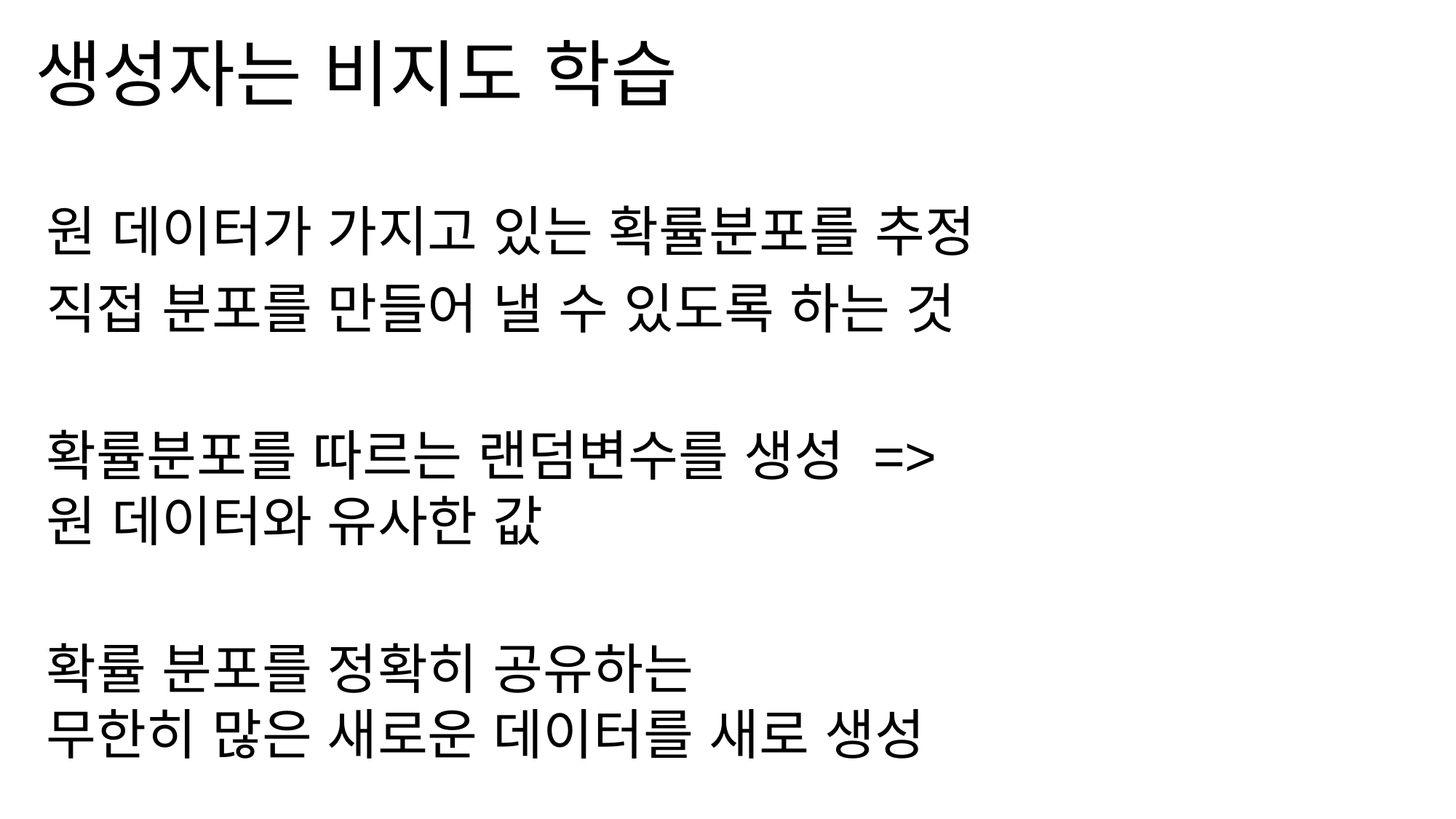

생성자는 비지도 학습
원 데이터가 가지고 있는 확률분포를 추정
직접 분포를 만들어 낼 수 있도록 하는 것
확률분포를 따르는 랜덤변수를 생성 => 원 데이터와 유사한 값
확률 분포를 정확히 공유하는
무한히 많은 새로운 데이터를 새로 생성